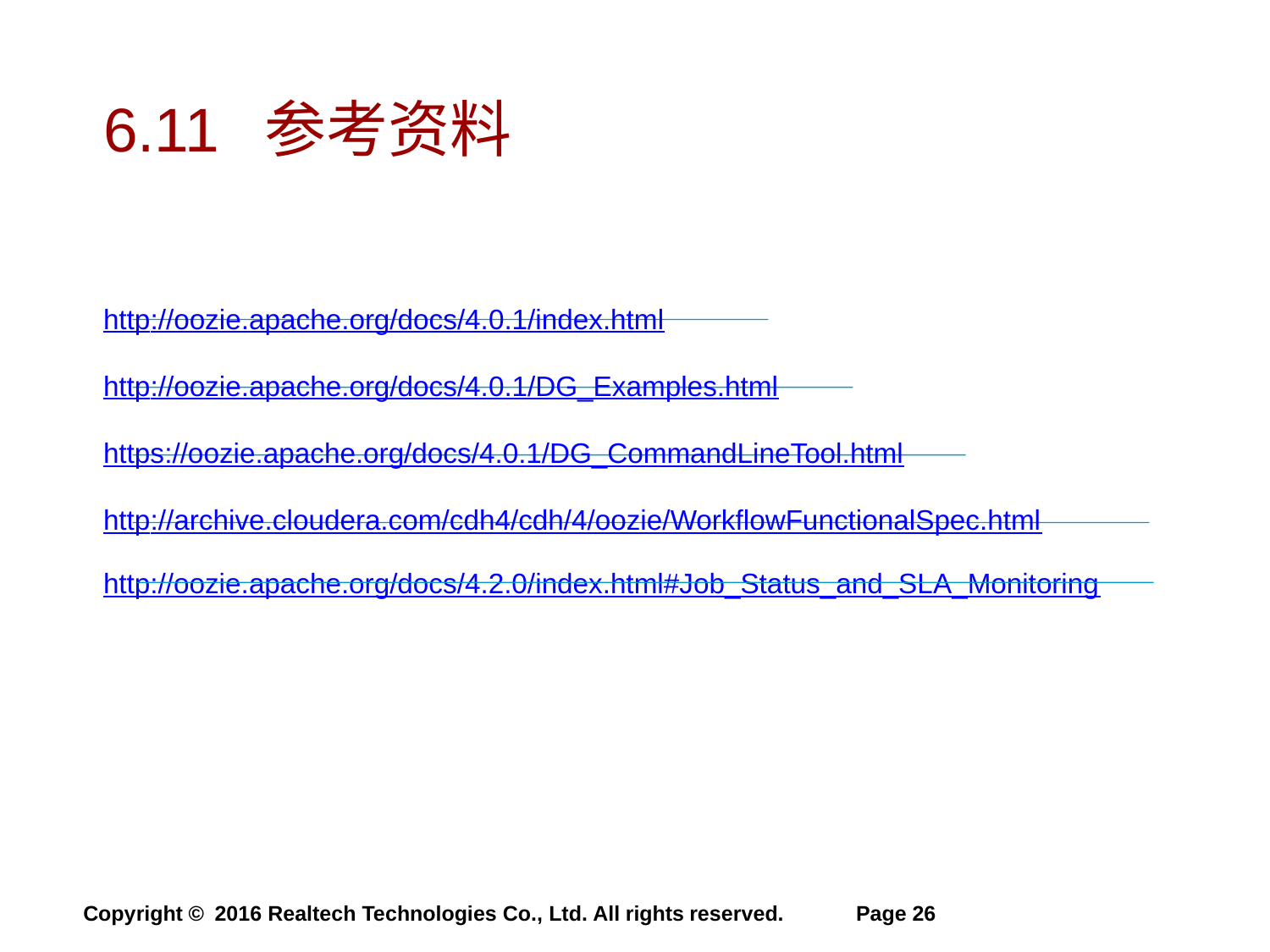

6.11  参考资料

http://oozie.apache.org/docs/4.0.1/index.html

http://oozie.apache.org/docs/4.0.1/DG_Examples.html

https://oozie.apache.org/docs/4.0.1/DG_CommandLineTool.html

http://archive.cloudera.com/cdh4/cdh/4/oozie/WorkflowFunctionalSpec.html

http://oozie.apache.org/docs/4.2.0/index.html#Job_Status_and_SLA_Monitoring

Copyright ©  2016 Realtech Technologies Co., Ltd. All rights reserved.
Page 26